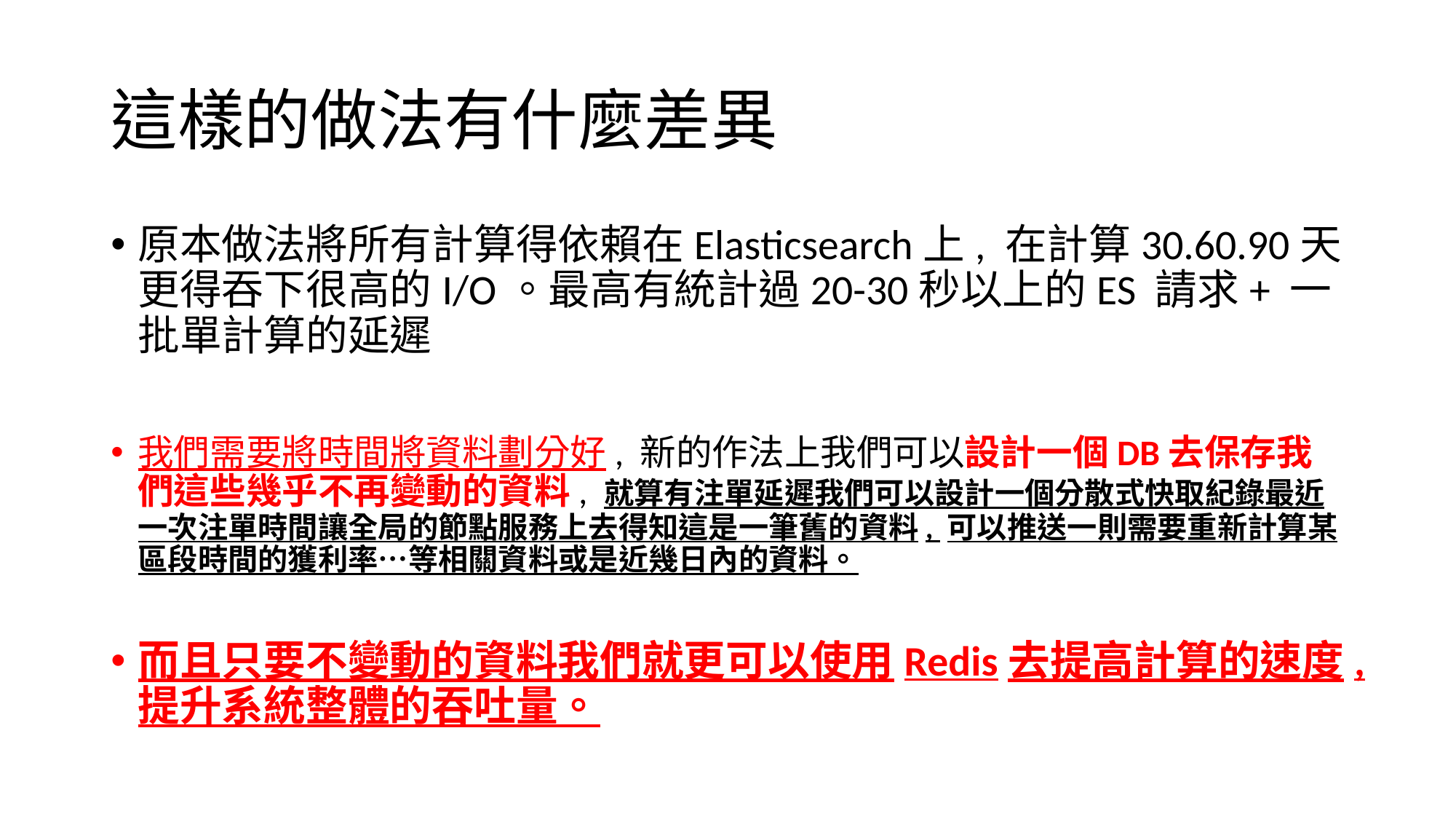

# 這樣的做法有什麼差異
原本做法將所有計算得依賴在Elasticsearch上, 在計算30.60.90天更得吞下很高的I/O。最高有統計過20-30秒以上的ES 請求+ 一批單計算的延遲

我們需要將時間將資料劃分好, 新的作法上我們可以設計一個DB去保存我們這些幾乎不再變動的資料, 就算有注單延遲我們可以設計一個分散式快取紀錄最近一次注單時間讓全局的節點服務上去得知這是一筆舊的資料, 可以推送一則需要重新計算某區段時間的獲利率…等相關資料或是近幾日內的資料。

而且只要不變動的資料我們就更可以使用Redis去提高計算的速度,提升系統整體的吞吐量。